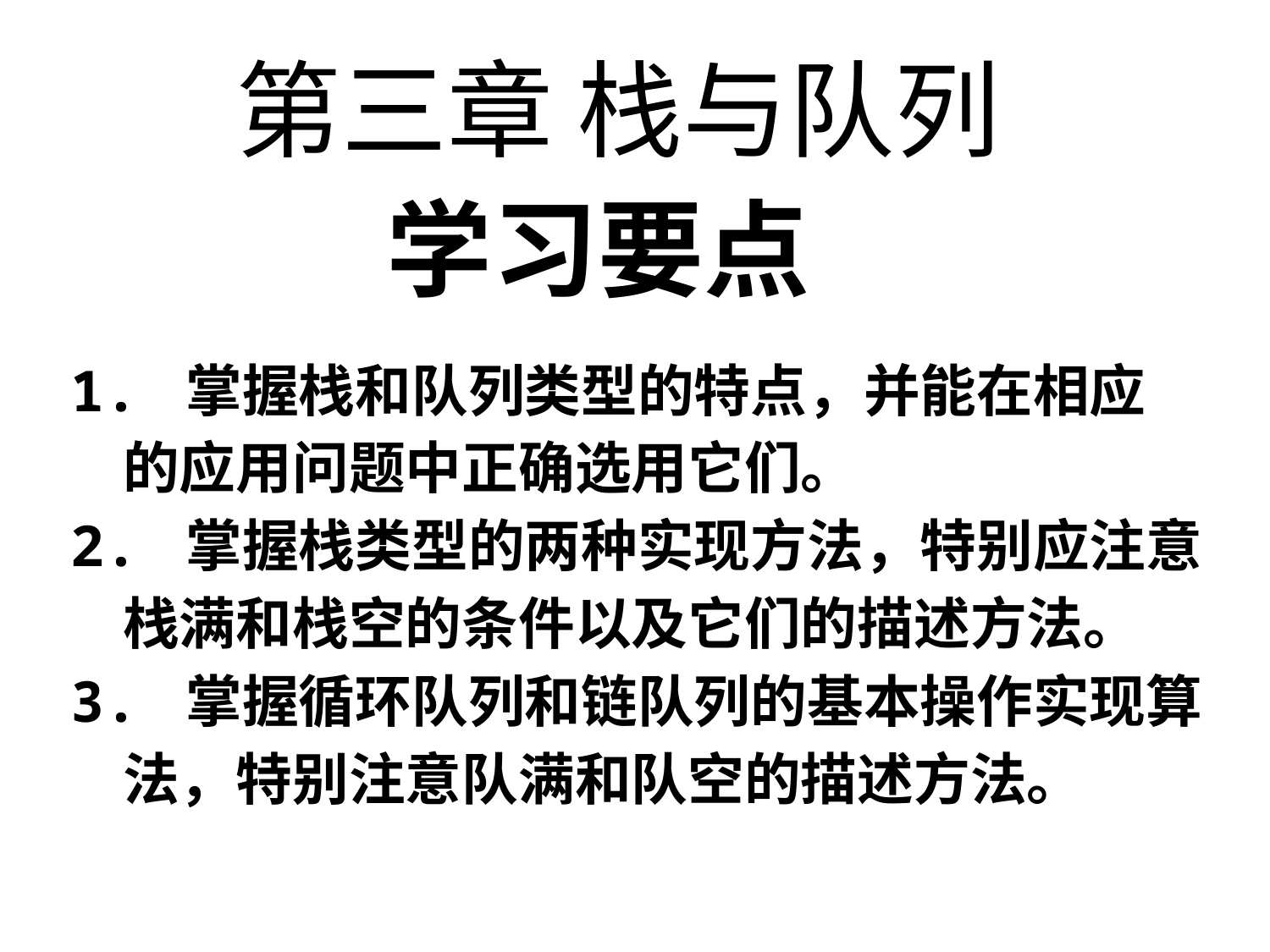

第三章 栈与队列
学习要点
1. 掌握栈和队列类型的特点，并能在相应
   的应用问题中正确选用它们。
2. 掌握栈类型的两种实现方法，特别应注意
   栈满和栈空的条件以及它们的描述方法。
3. 掌握循环队列和链队列的基本操作实现算
   法，特别注意队满和队空的描述方法。